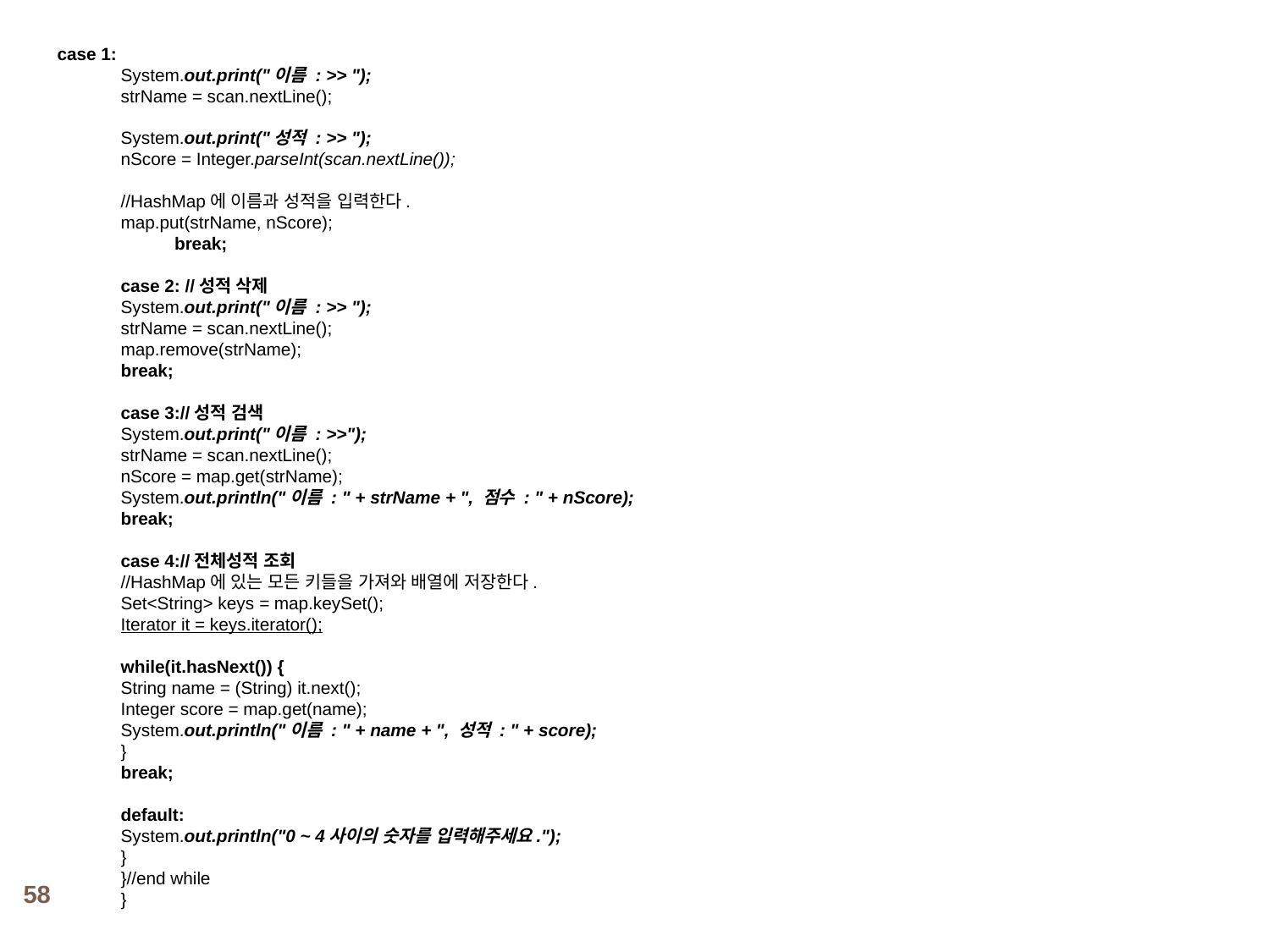

case 1:
System.out.print("이름 : >> ");
strName = scan.nextLine();

System.out.print("성적 : >> ");
nScore = Integer.parseInt(scan.nextLine());

//HashMap에 이름과 성적을 입력한다.
map.put(strName, nScore);
           break;

case 2: //성적 삭제
System.out.print("이름 : >> ");
strName = scan.nextLine();
map.remove(strName);
break;

case 3://성적 검색
System.out.print("이름 : >>");
strName = scan.nextLine();
nScore = map.get(strName);
System.out.println("이름 : " + strName + ", 점수 : " + nScore);
break;

case 4://전체성적 조회
//HashMap에 있는 모든 키들을 가져와 배열에 저장한다.
Set<String> keys = map.keySet();
Iterator it = keys.iterator();

while(it.hasNext()) {
String name = (String) it.next();
Integer score = map.get(name);
System.out.println("이름 : " + name + ", 성적 : " + score);
}
break;

default:
System.out.println("0 ~ 4사이의 숫자를 입력해주세요.");
}
}//end while
}
58